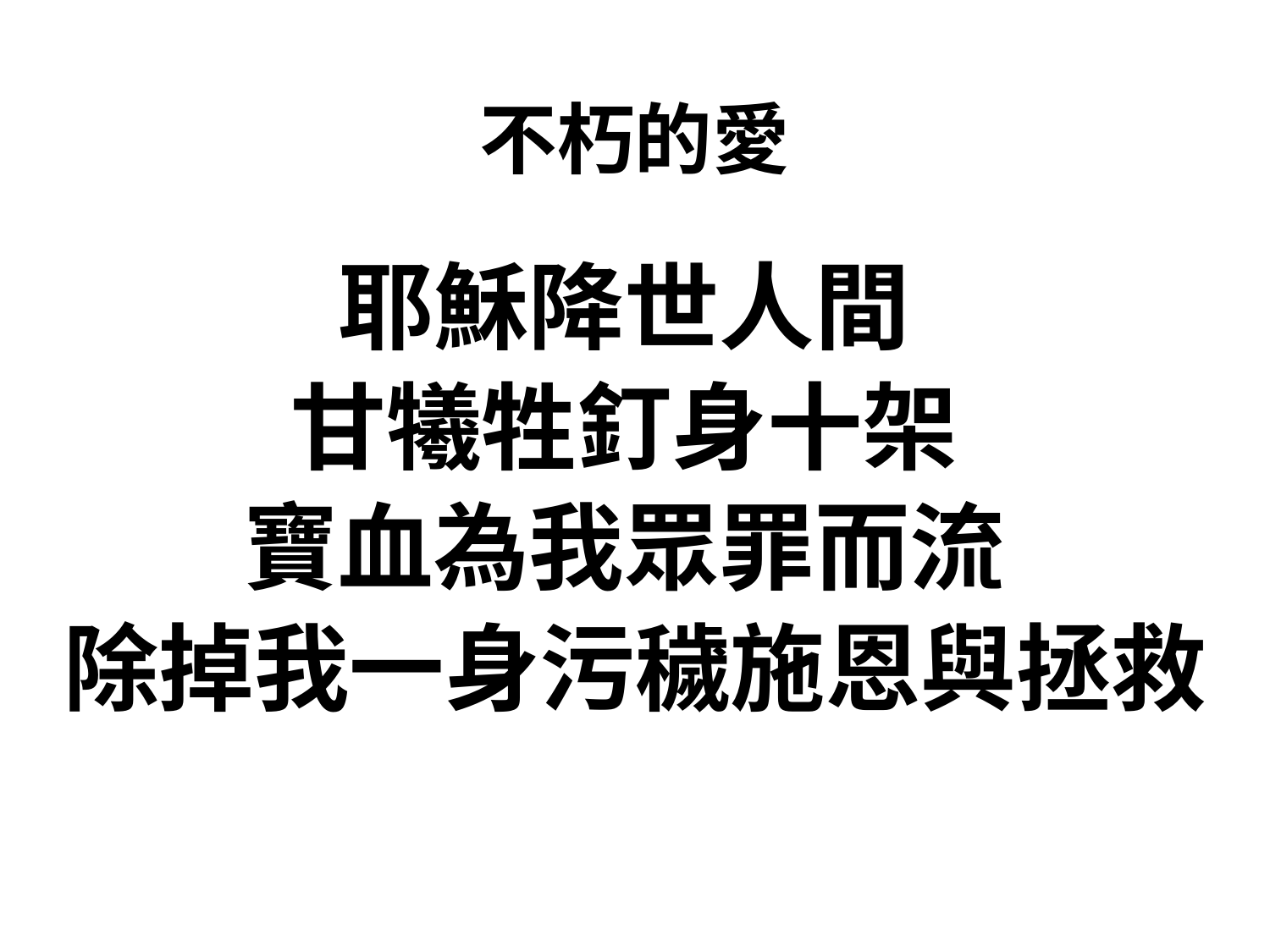

# 不朽的愛
耶穌降世人間
甘犧牲釘身十架
寶血為我眾罪而流
除掉我一身污穢施恩與拯救